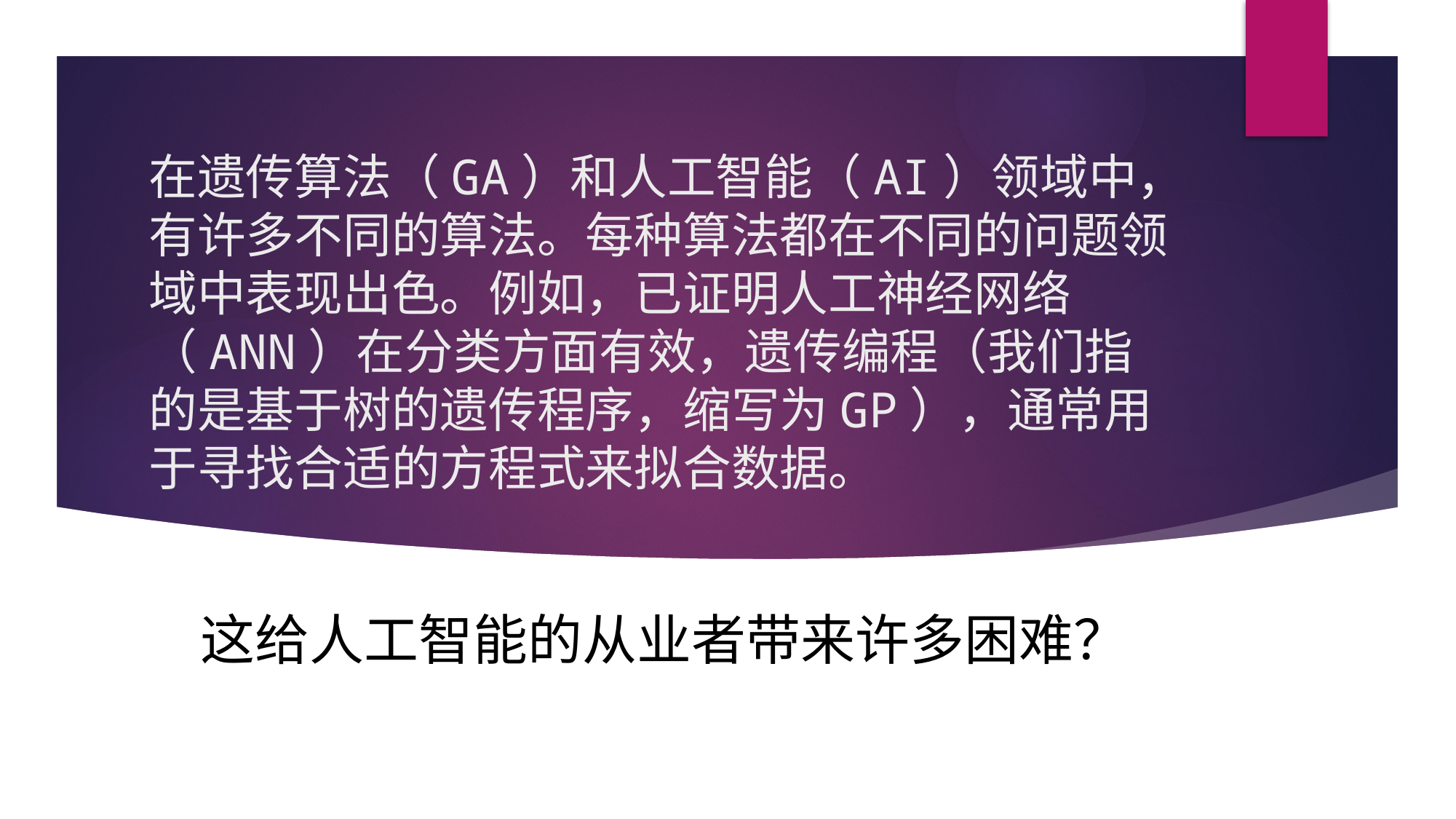

# 在遗传算法（GA）和人工智能（AI）领域中，有许多不同的算法。每种算法都在不同的问题领域中表现出色。例如，已证明人工神经网络（ANN）在分类方面有效，遗传编程（我们指的是基于树的遗传程序，缩写为GP），通常用于寻找合适的方程式来拟合数据。
这给人工智能的从业者带来许多困难？